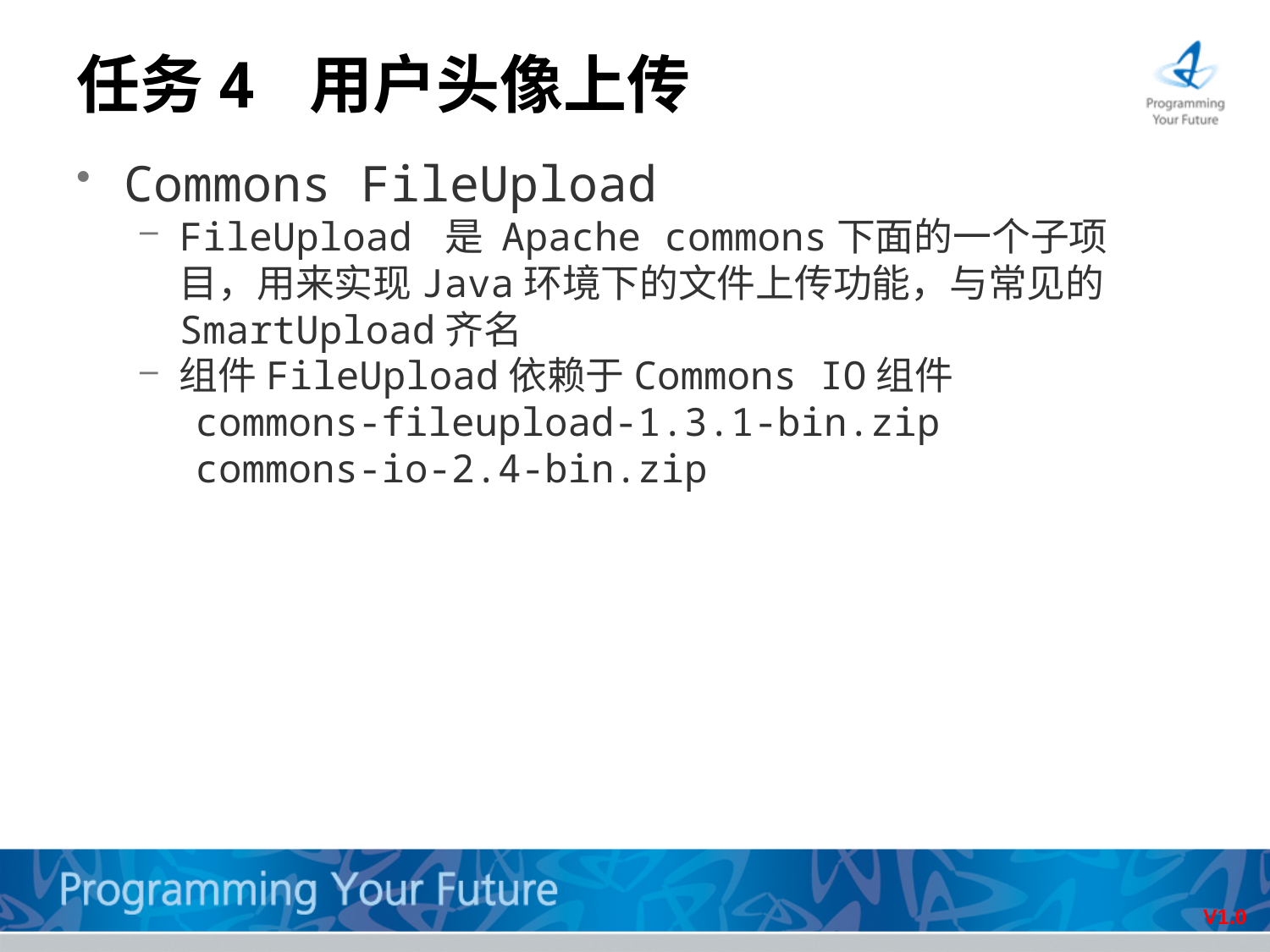

# 任务4 用户头像上传
Commons FileUpload
FileUpload 是 Apache commons下面的一个子项目，用来实现Java环境下的文件上传功能，与常见的SmartUpload齐名
组件FileUpload依赖于Commons IO组件
commons-fileupload-1.3.1-bin.zip
commons-io-2.4-bin.zip